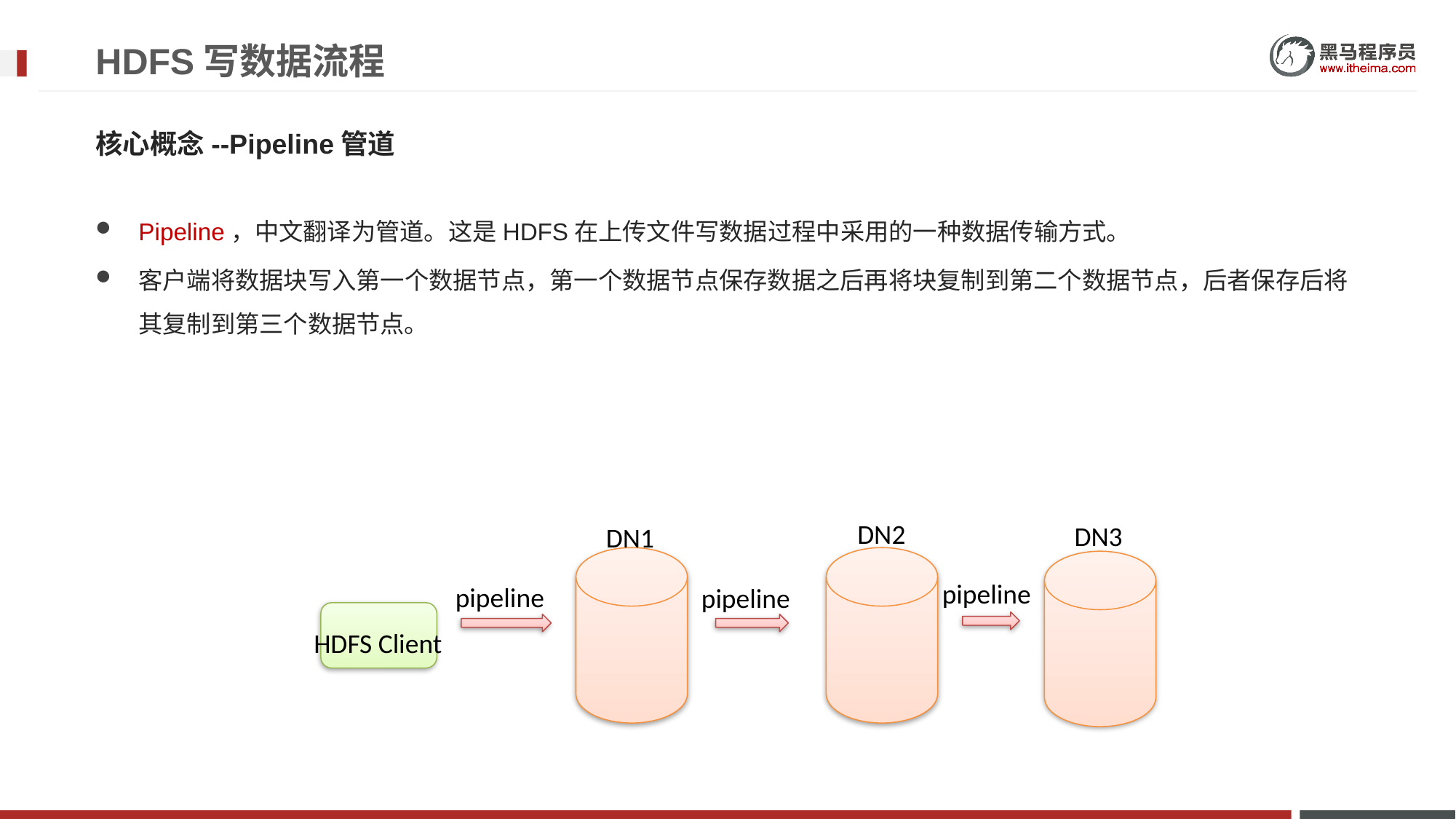

# HDFS写数据流程
核心概念--Pipeline管道
Pipeline，中文翻译为管道。这是HDFS在上传文件写数据过程中采用的一种数据传输方式。
客户端将数据块写入第一个数据节点，第一个数据节点保存数据之后再将块复制到第二个数据节点，后者保存后将其复制到第三个数据节点。

DN2
DN3
DN1

pipeline
pipeline
pipeline

HDFS Client